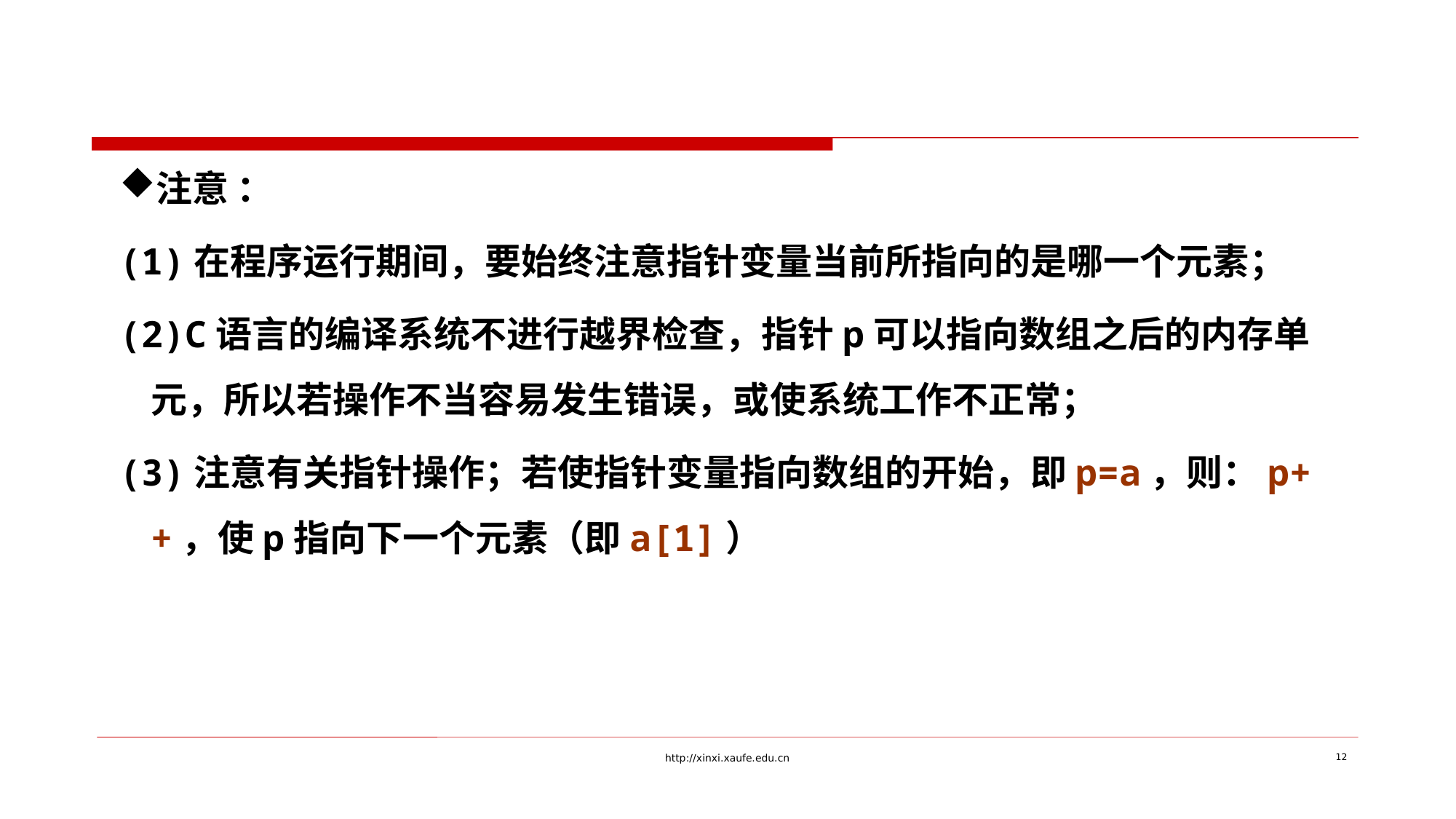

注意 ：
(1)在程序运行期间，要始终注意指针变量当前所指向的是哪一个元素；
(2)C语言的编译系统不进行越界检查，指针p可以指向数组之后的内存单元，所以若操作不当容易发生错误，或使系统工作不正常；
(3)注意有关指针操作；若使指针变量指向数组的开始，即p=a，则：p++，使p指向下一个元素（即a[1]）

http://xinxi.xaufe.edu.cn
12